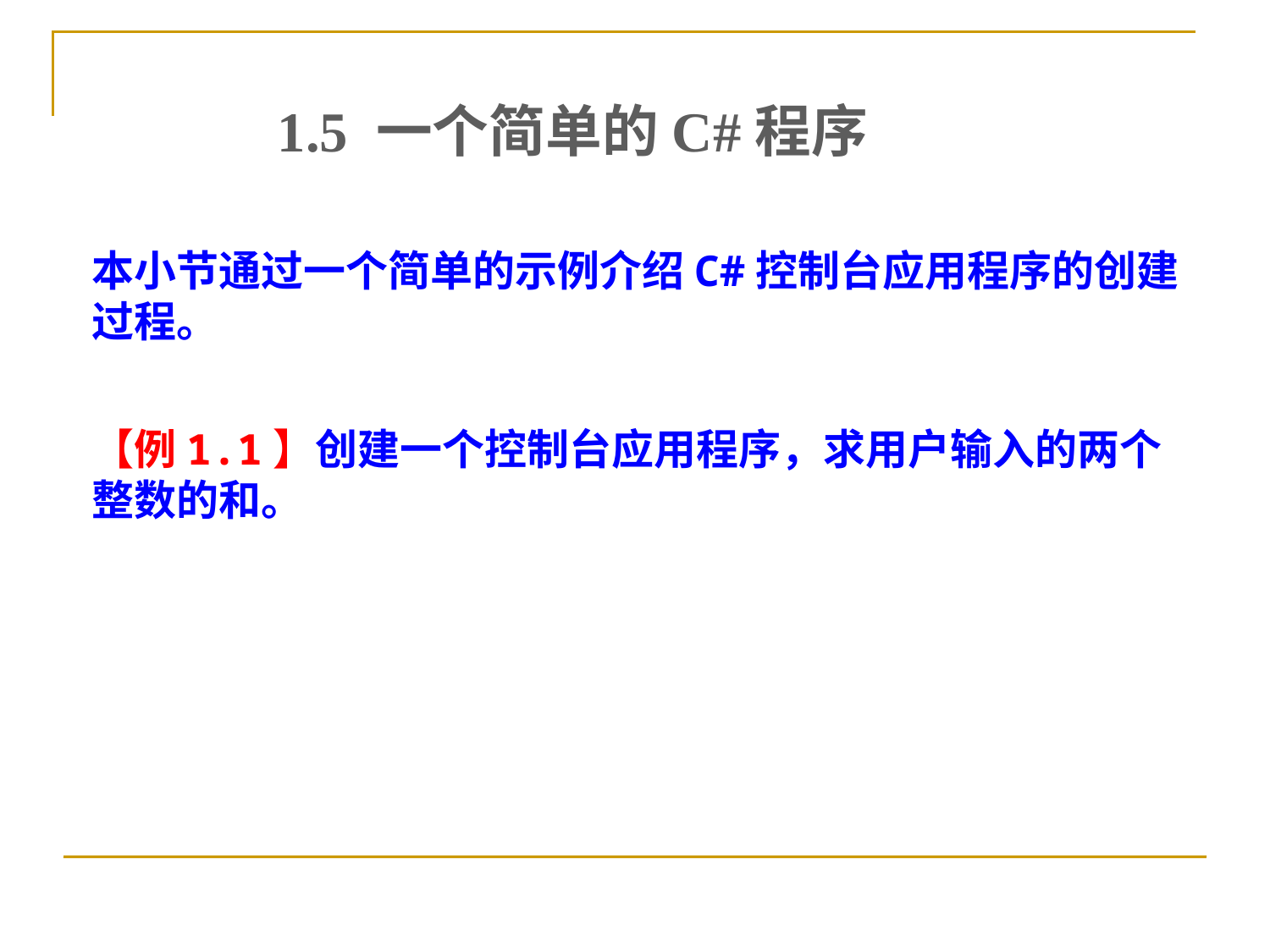

1.5 一个简单的C#程序
本小节通过一个简单的示例介绍C#控制台应用程序的创建过程。
【例1.1】创建一个控制台应用程序，求用户输入的两个整数的和。